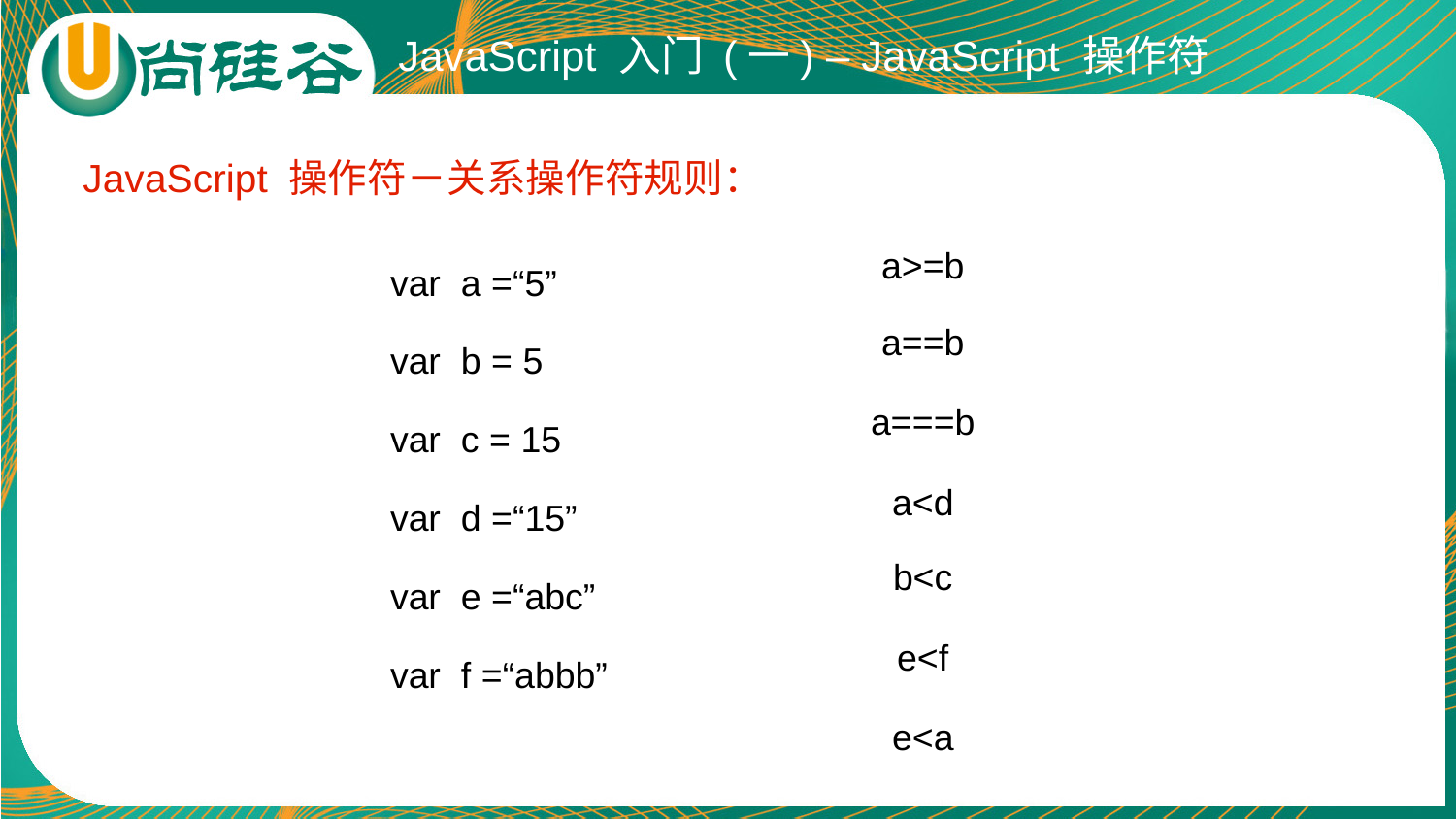

# JavaScript 入门 (一) – JavaScript 操作符
JavaScript 操作符－关系操作符规则：

a>=b
var  a =“5”
a==b
var  b = 5
a===b
var  c = 15
a<d
var  d =“15”
b<c
var  e =“abc”
e<f
var  f =“abbb”
e<a